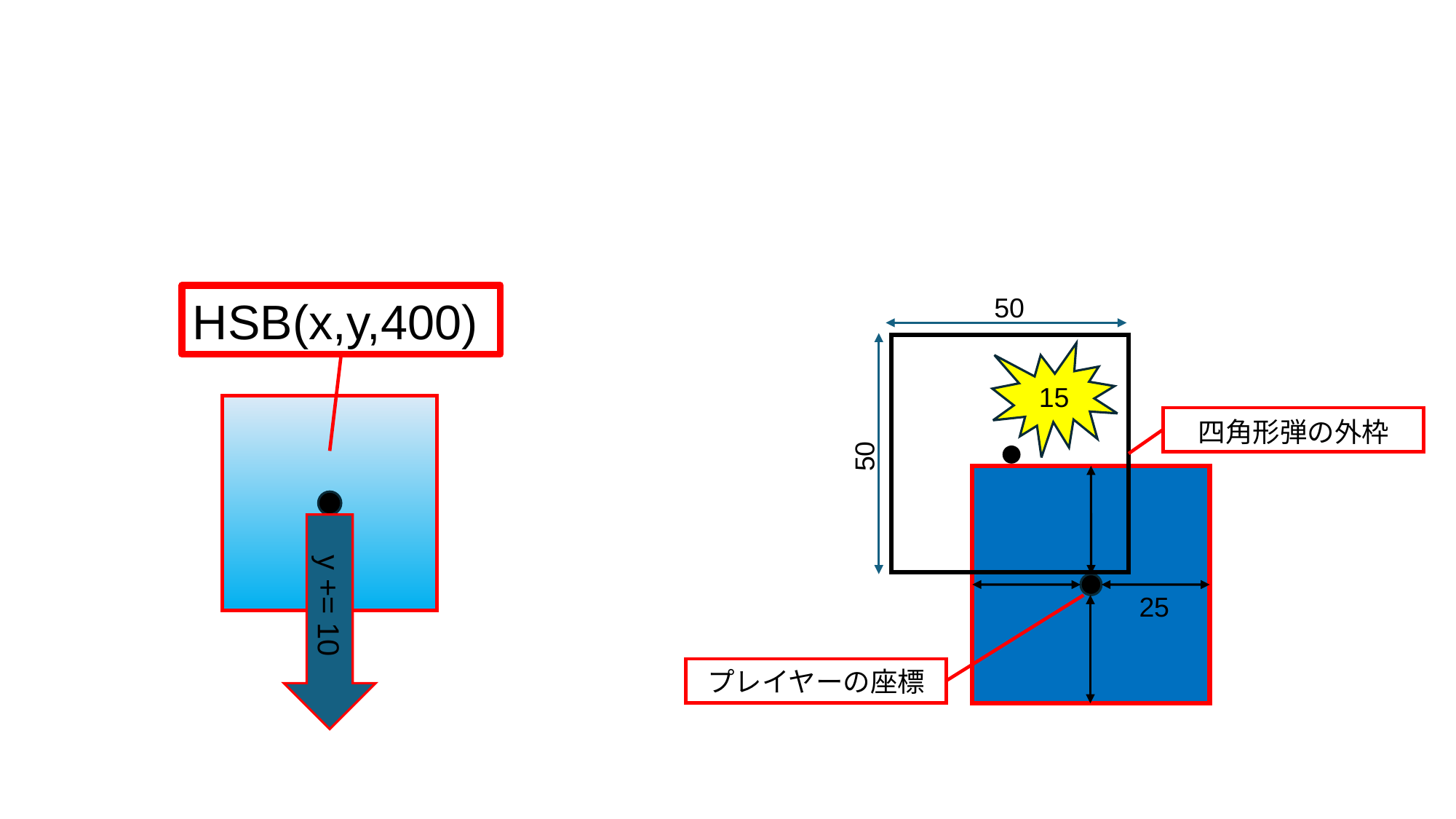

HSB(x,y,400)
50

50

15

四角形弾の外枠

25
y += 10
プレイヤーの座標